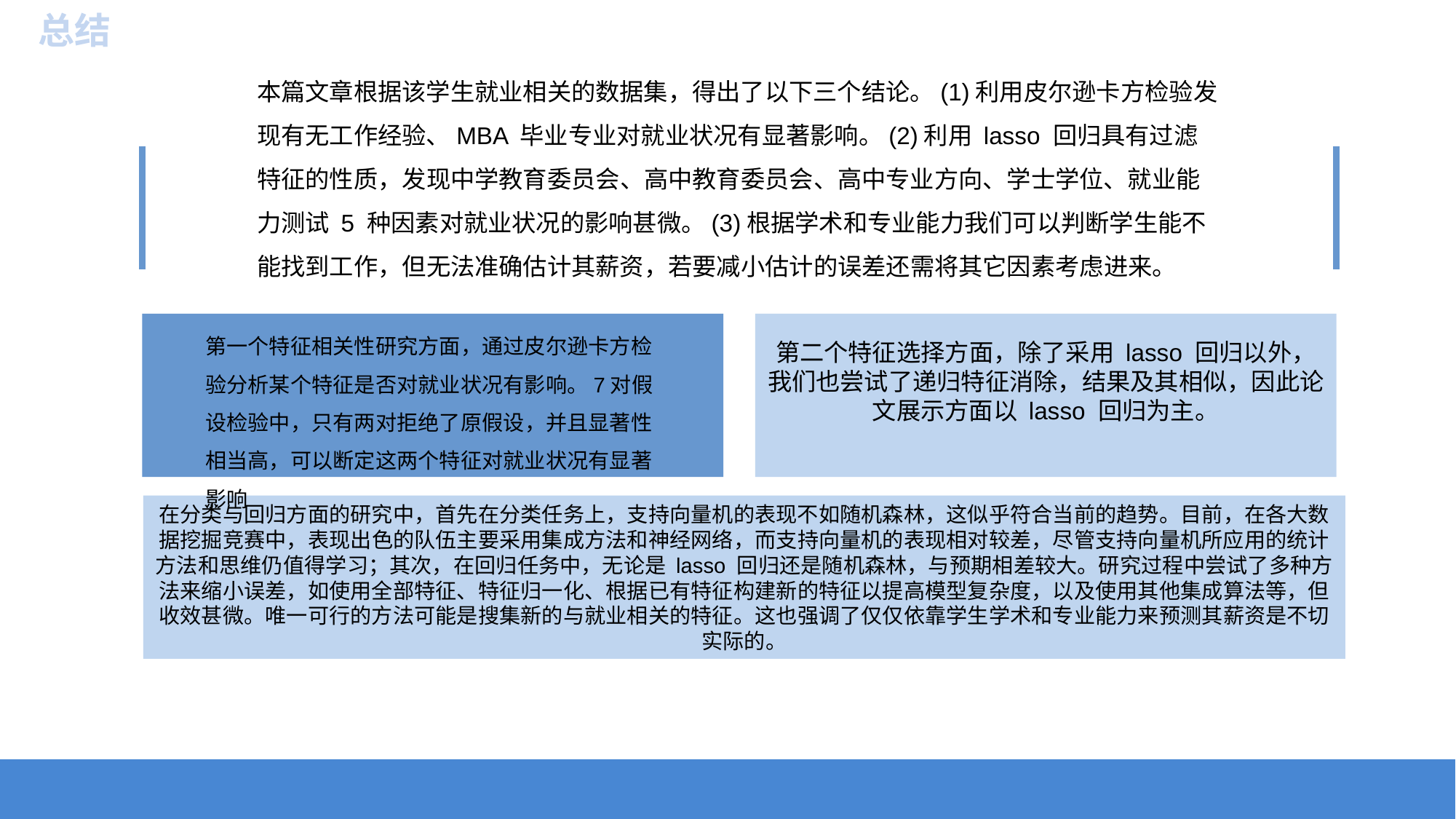

总结
本篇文章根据该学生就业相关的数据集，得出了以下三个结论。(1)利用皮尔逊卡方检验发现有无工作经验、MBA 毕业专业对就业状况有显著影响。(2)利用 lasso 回归具有过滤特征的性质，发现中学教育委员会、高中教育委员会、高中专业方向、学士学位、就业能力测试 5 种因素对就业状况的影响甚微。(3)根据学术和专业能力我们可以判断学生能不能找到工作，但无法准确估计其薪资，若要减小估计的误差还需将其它因素考虑进来。

第二个特征选择方面，除了采用 lasso 回归以外，我们也尝试了递归特征消除，结果及其相似，因此论文展示方面以 lasso 回归为主。

第一个特征相关性研究方面，通过皮尔逊卡方检验分析某个特征是否对就业状况有影响。7对假设检验中，只有两对拒绝了原假设，并且显著性相当高，可以断定这两个特征对就业状况有显著影响
在分类与回归方面的研究中，首先在分类任务上，支持向量机的表现不如随机森林，这似乎符合当前的趋势。目前，在各大数据挖掘竞赛中，表现出色的队伍主要采用集成方法和神经网络，而支持向量机的表现相对较差，尽管支持向量机所应用的统计方法和思维仍值得学习；其次，在回归任务中，无论是 lasso 回归还是随机森林，与预期相差较大。研究过程中尝试了多种方法来缩小误差，如使用全部特征、特征归一化、根据已有特征构建新的特征以提高模型复杂度，以及使用其他集成算法等，但收效甚微。唯一可行的方法可能是搜集新的与就业相关的特征。这也强调了仅仅依靠学生学术和专业能力来预测其薪资是不切实际的。